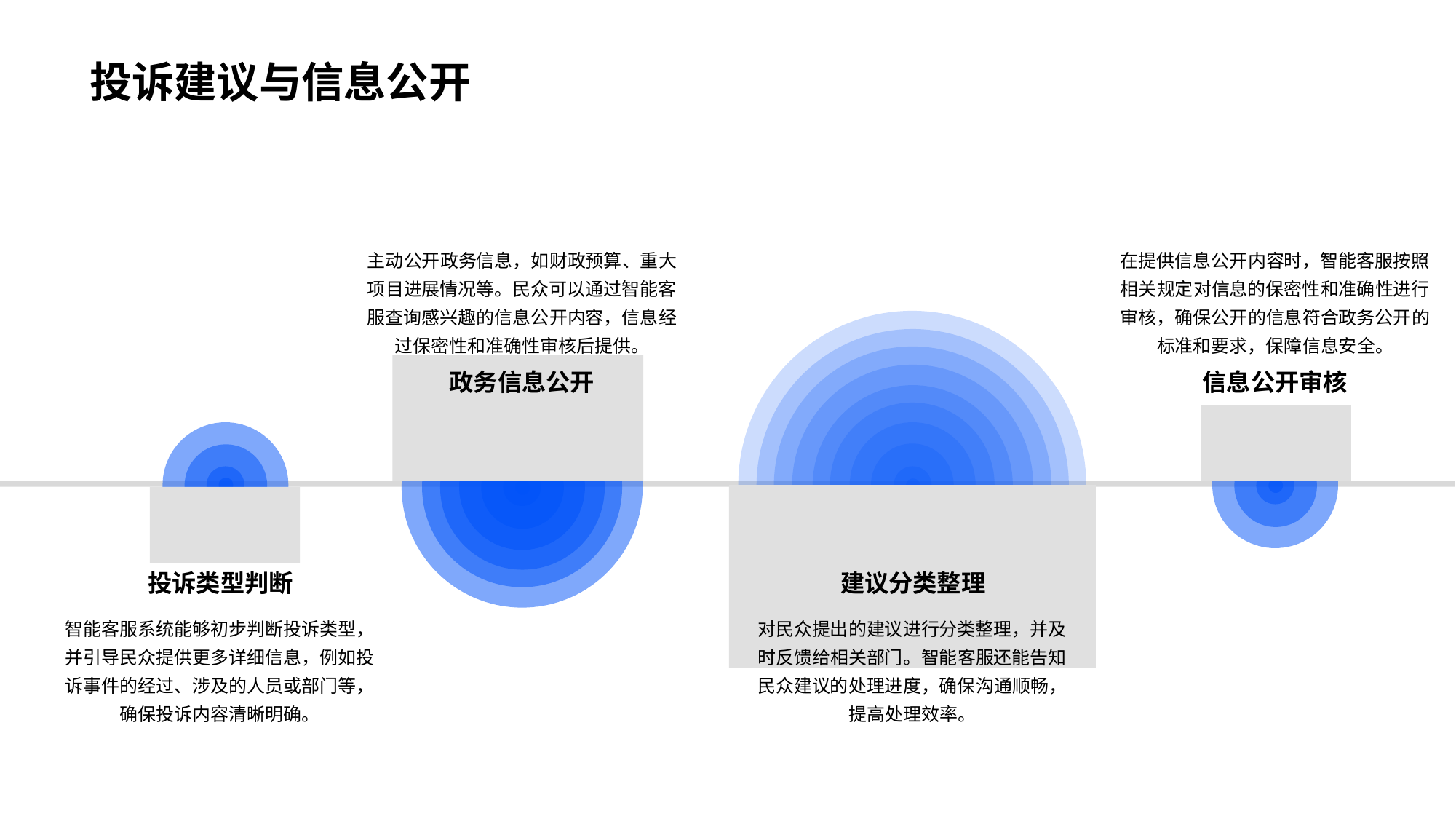

投诉建议与信息公开
主动公开政务信息，如财政预算、重大项目进展情况等。民众可以通过智能客服查询感兴趣的信息公开内容，信息经过保密性和准确性审核后提供。
政务信息公开
在提供信息公开内容时，智能客服按照相关规定对信息的保密性和准确性进行审核，确保公开的信息符合政务公开的标准和要求，保障信息安全。
信息公开审核
投诉类型判断
智能客服系统能够初步判断投诉类型，并引导民众提供更多详细信息，例如投诉事件的经过、涉及的人员或部门等，确保投诉内容清晰明确。
建议分类整理
对民众提出的建议进行分类整理，并及时反馈给相关部门。智能客服还能告知民众建议的处理进度，确保沟通顺畅，提高处理效率。